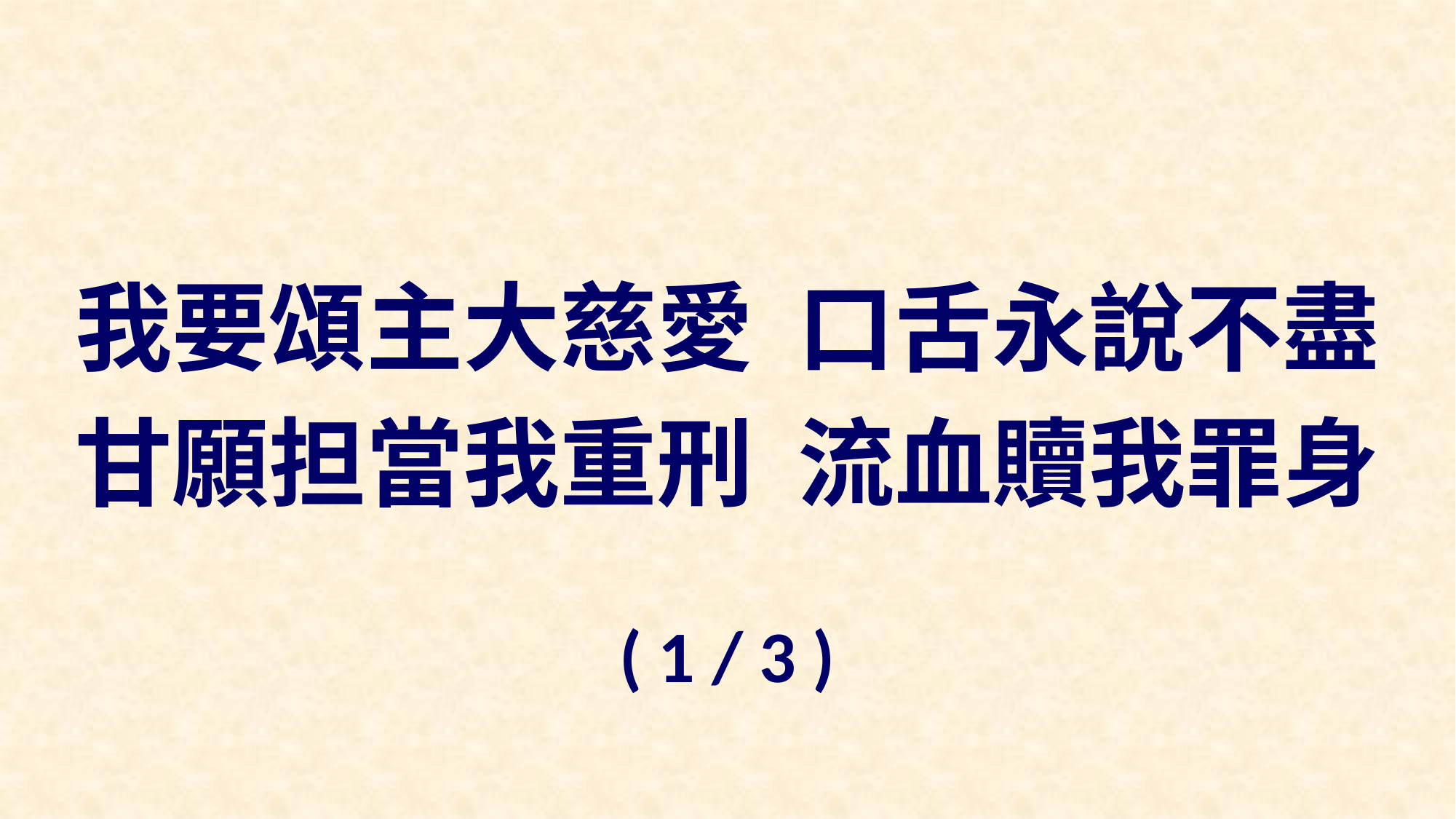

我要頌主大慈愛  口舌永說不盡
甘願担當我重刑  流血贖我罪身
( 1 / 3 )